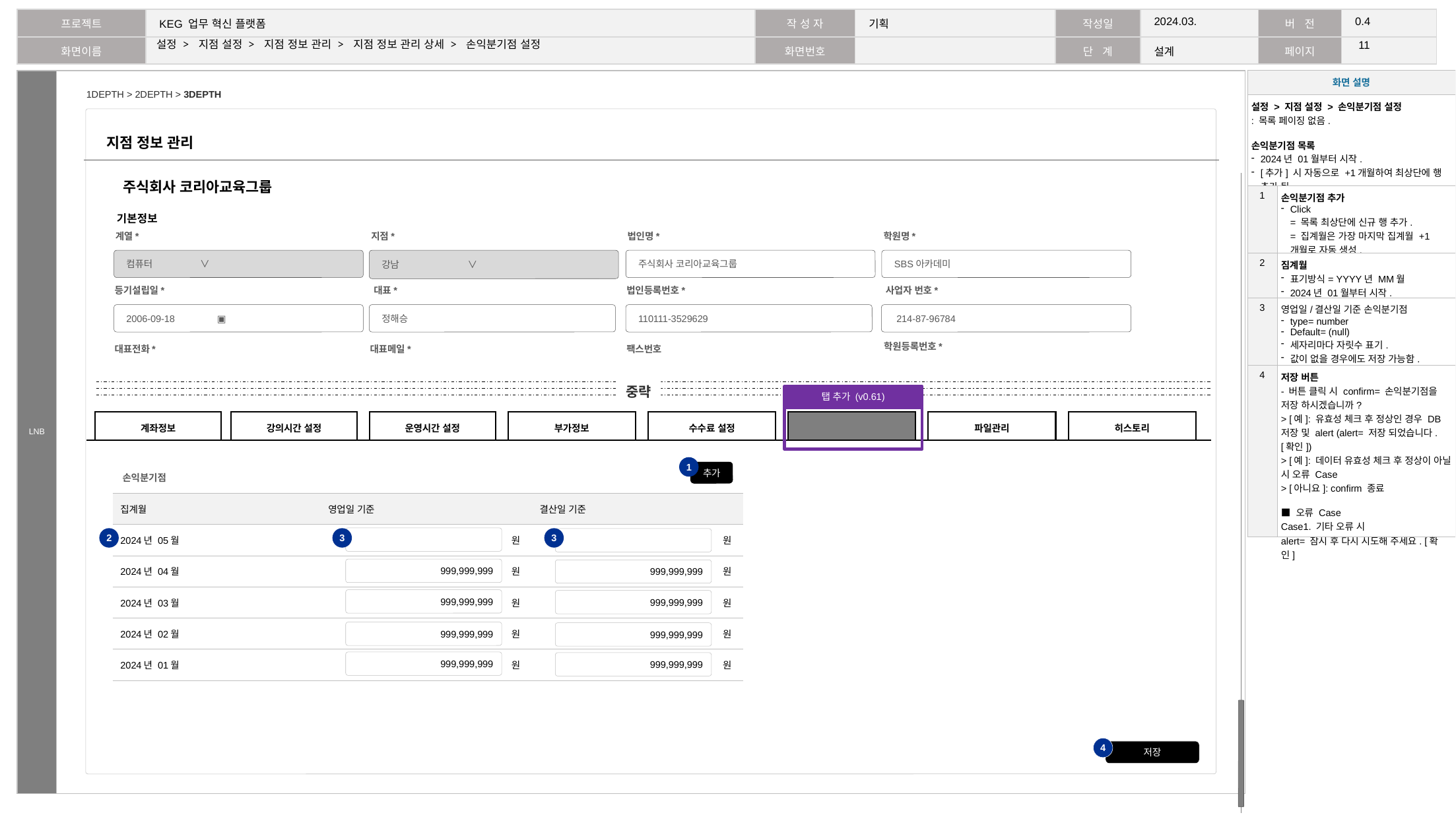

11

# 설정 > 지점 설정 > 지점 정보 관리 > 지점 정보 관리 상세 > 손익분기점 설정
| 화면 설명 |  |
| --- | --- |
| 설정 > 지점 설정 > 손익분기점 설정 : 목록 페이징 없음. 손익분기점 목록 2024년 01월부터 시작. [추가] 시 자동으로 +1개월하여 최상단에 행 추가 됨. |  |
| 1 | 손익분기점 추가 Click = 목록 최상단에 신규 행 추가. = 집계월은 가장 마지막 집계월 +1개월로 자동 생성. |
| 2 | 짐계월 표기방식= YYYY년 MM월 2024년 01월부터 시작. |
| 3 | 영업일/결산일 기준 손익분기점 type= number Default= (null) 세자리마다 자릿수 표기. 값이 없을 경우에도 저장 가능함. |
| 4 | 저장 버튼 - 버튼 클릭 시 confirm= 손익분기점을 저장 하시겠습니까? > [예]: 유효성 체크 후 정상인 경우 DB 저장 및 alert (alert= 저장 되었습니다. [확인]) > [예]: 데이터 유효성 체크 후 정상이 아닐 시 오류 Case > [아니요]: confirm 종료 ■ 오류 Case Case1. 기타 오류 시 alert= 잠시 후 다시 시도해 주세요. [확인] |
지점 정보 관리
주식회사 코리아교육그룹
기본정보
계열*
지점*
법인명*
학원명*
컴퓨터                  ∨
강남                          ∨
주식회사 코리아교육그룹
SBS아카데미
등기설립일*
대표*
법인등록번호*
사업자 번호*
2006-09-18                ▣
정해승
110111-3529629
 214-87-96784
학원등록번호*
대표전화*
대표메일*
팩스번호
중략
탭 추가 (v0.61)

계좌정보
강의시간 설정
운영시간 설정
부가정보
수수료 설정
손익분기점 설정
파일관리
히스토리
1
추가
손익분기점
| 집계월 | 영업일 기준 | 결산일 기준 |
| --- | --- | --- |
| 2024년 05월 | 원 | 원 |
| 2024년 04월 | 원 | 원 |
| 2024년 03월 | 원 | 원 |
| 2024년 02월 | 원 | 원 |
| 2024년 01월 | 원 | 원 |

2
3
3

999,999,999
999,999,999
999,999,999
999,999,999
999,999,999
999,999,999
999,999,999
999,999,999

4
저장